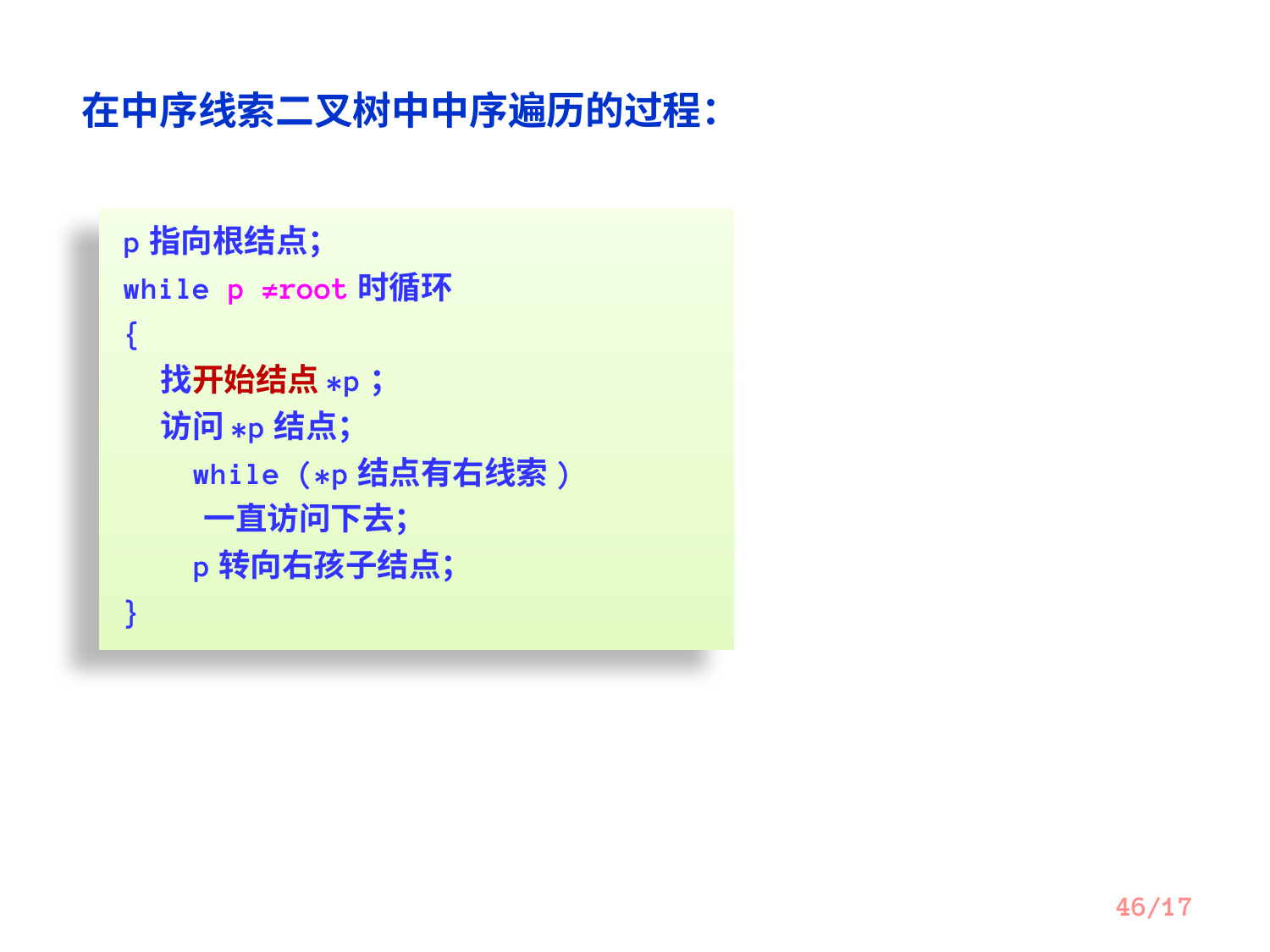

在中序线索二叉树中中序遍历的过程：
p指向根结点；
while p ≠root时循环
{
    找开始结点*p；
    访问*p结点；
    while (*p结点有右线索)
          一直访问下去；
    p转向右孩子结点；
}
46/17